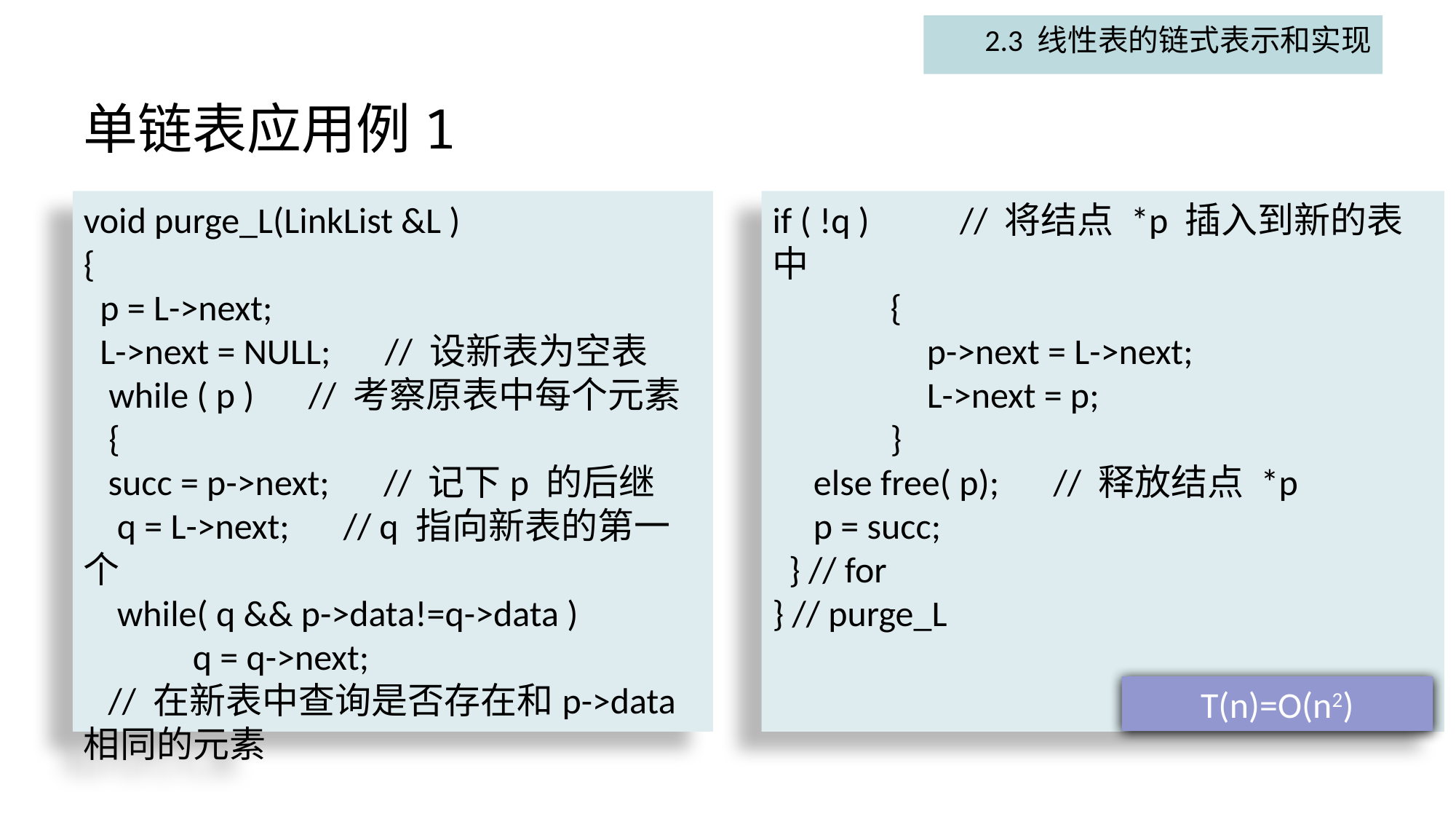

2.3 线性表的链式表示和实现

# 单链表应用例1
void purge_L(LinkList &L )
{
  p = L->next;
  L->next = NULL;　// 设新表为空表
  while ( p )　// 考察原表中每个元素
  {
   succ = p->next;　// 记下p 的后继
   q = L->next;　// q 指向新表的第一个
   while( q && p->data!=q->data )
	q = q->next;
   // 在新表中查询是否存在和p->data相同的元素

if ( !q )　　// 将结点 *p 插入到新的表中
　　　{
　　　　p->next = L->next;
　　　　L->next = p;
　　　}
     else free( p);　// 释放结点 *p
     p = succ;
  } // for
} // purge_L
T(n)=O(n2)